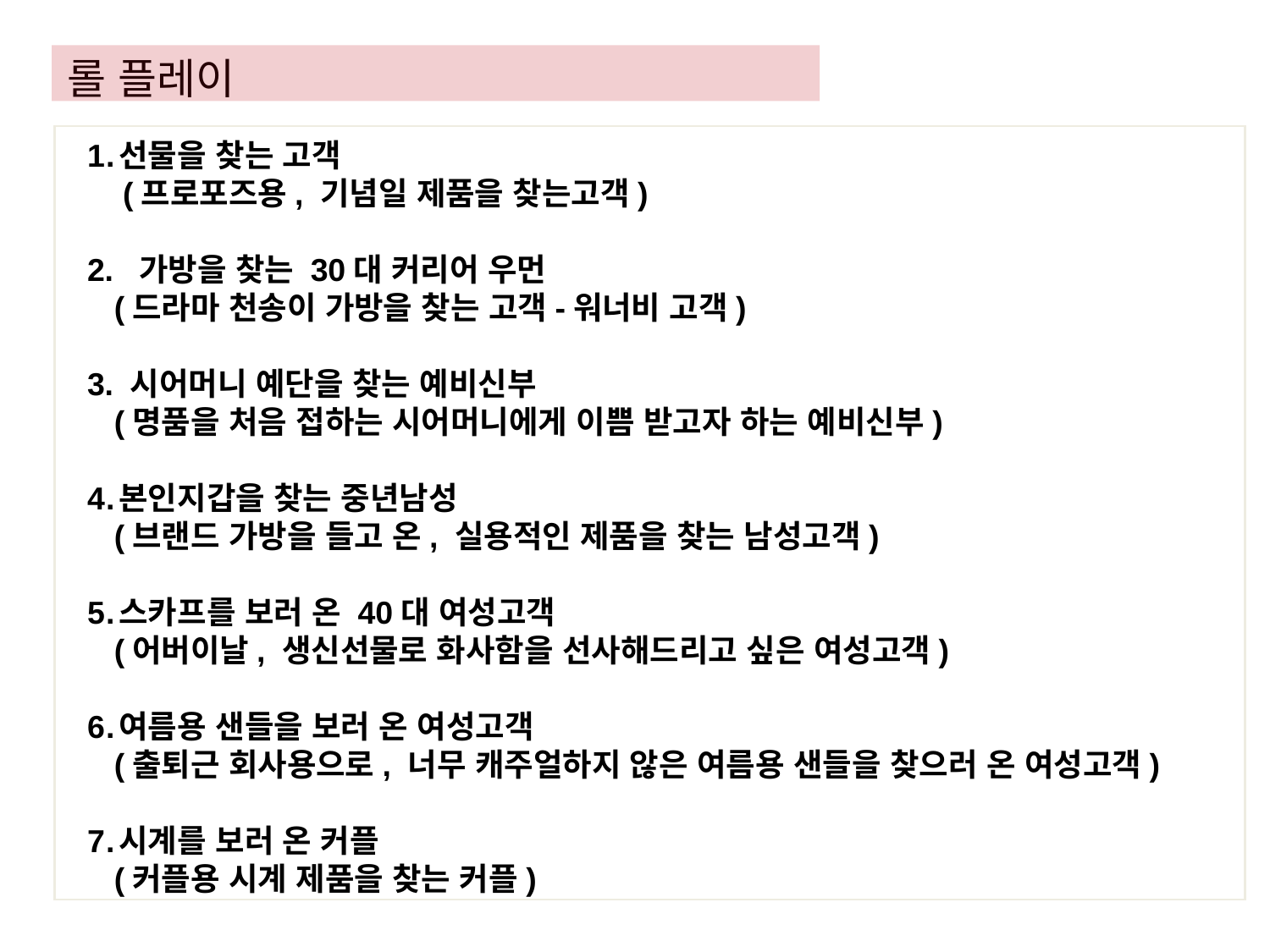

롤 플레이

선물을 찾는 고객
    (프로포즈용, 기념일 제품을 찾는고객)

2.  가방을 찾는 30대 커리어 우먼
   (드라마 천송이 가방을 찾는 고객-워너비 고객)

3. 시어머니 예단을 찾는 예비신부
   (명품을 처음 접하는 시어머니에게 이쁨 받고자 하는 예비신부)

본인지갑을 찾는 중년남성
   (브랜드 가방을 들고 온, 실용적인 제품을 찾는 남성고객)

스카프를 보러 온 40대 여성고객
   (어버이날, 생신선물로 화사함을 선사해드리고 싶은 여성고객)

여름용 샌들을 보러 온 여성고객
   (출퇴근 회사용으로, 너무 캐주얼하지 않은 여름용 샌들을 찾으러 온 여성고객)

시계를 보러 온 커플
   (커플용 시계 제품을 찾는 커플)